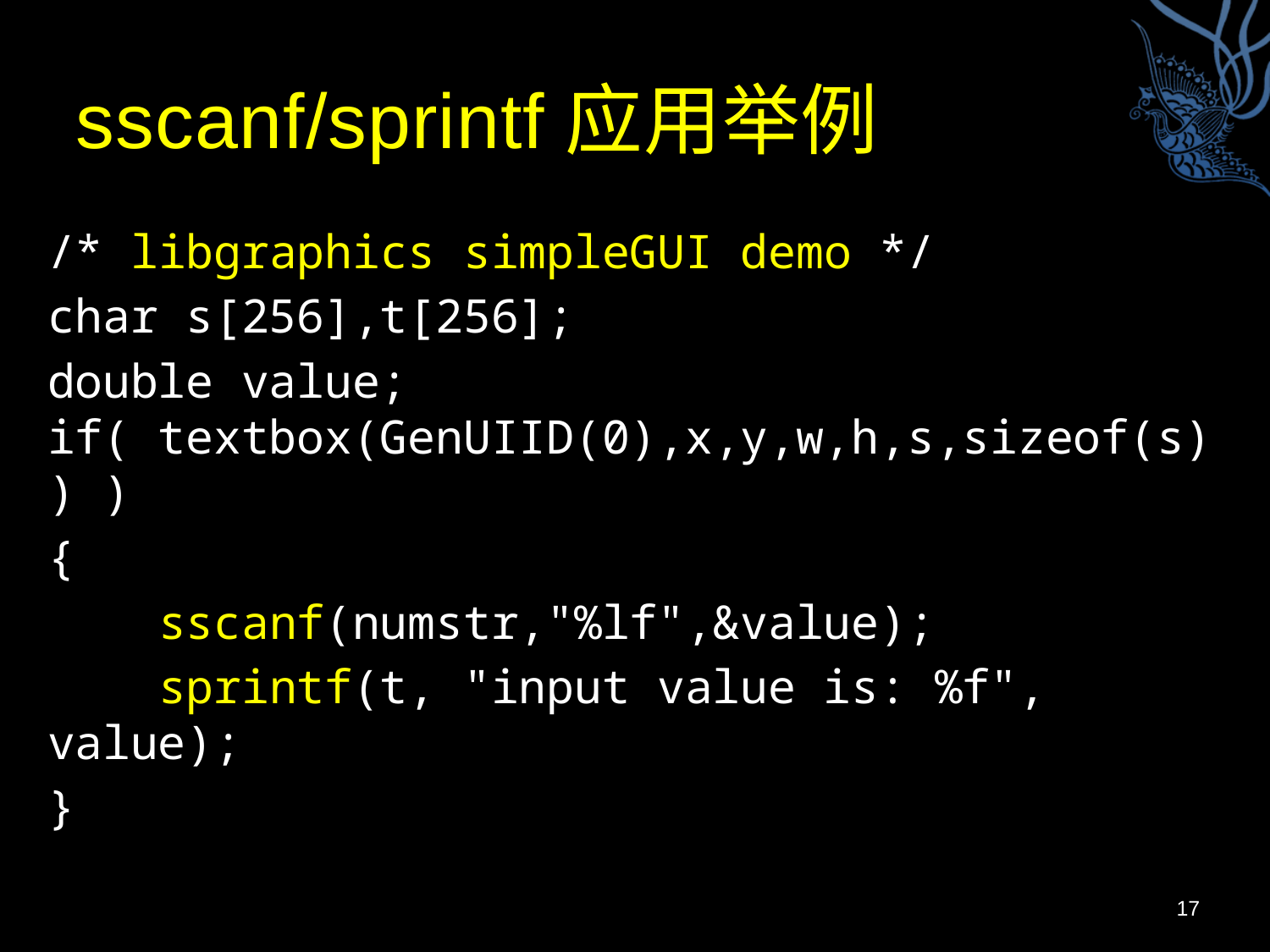

# sscanf/sprintf应用举例
/* libgraphics simpleGUI demo */
char s[256],t[256];
double value; if( textbox(GenUIID(0),x,y,w,h,s,sizeof(s)) )
{
    sscanf(numstr,"%lf",&value);
    sprintf(t, "input value is: %f", value);
}

17